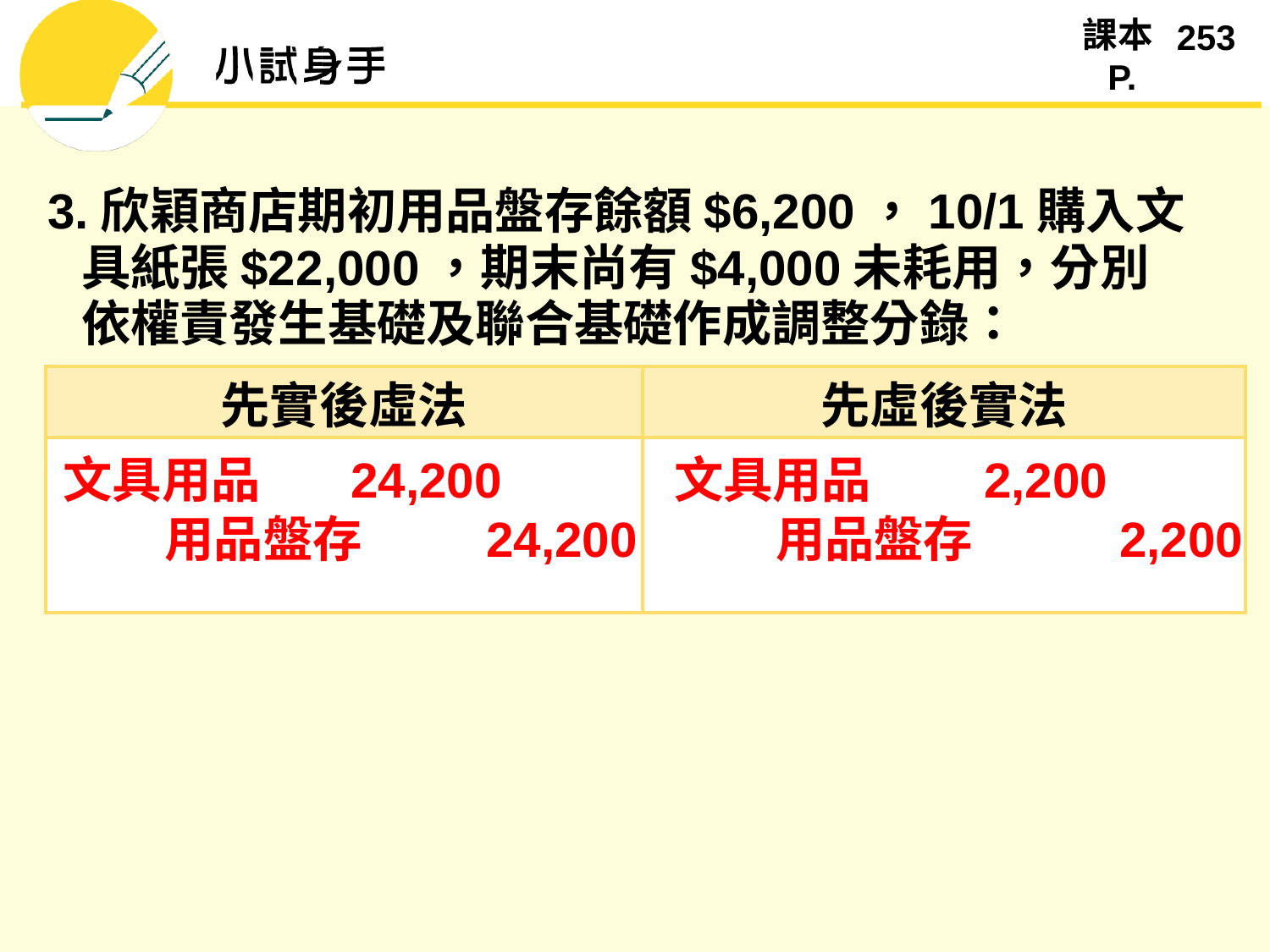

253
3.欣穎商店期初用品盤存餘額$6,200，10/1購入文
   具紙張$22,000，期末尚有$4,000未耗用，分別
   依權責發生基礎及聯合基礎作成調整分錄：
| 先實後虛法 | 先虛後實法 |
| --- | --- |
|  |  |
文具用品       24,200
        用品盤存          24,200
文具用品         2,200
        用品盤存            2,200